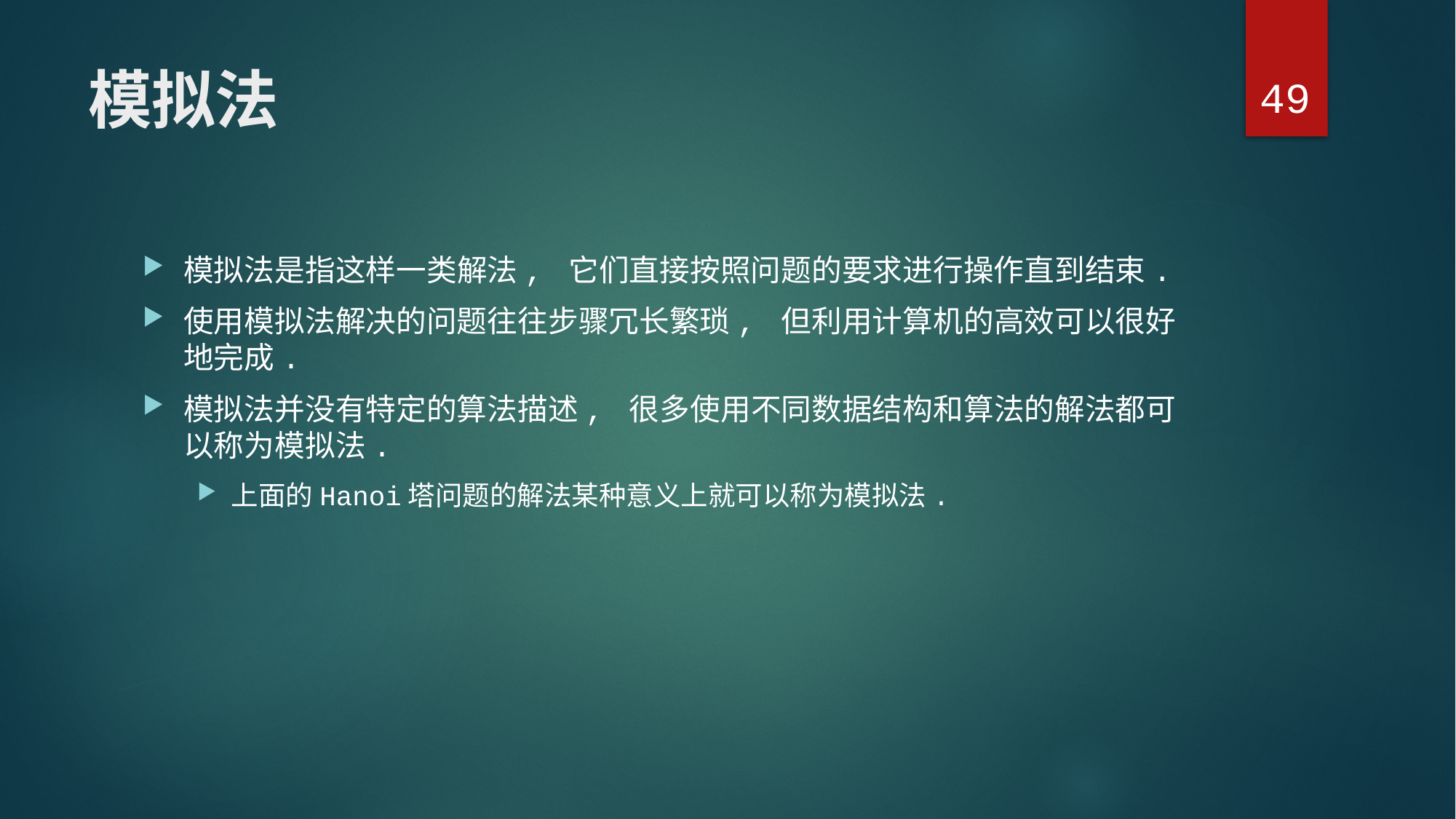

49
# 模拟法
模拟法是指这样一类解法, 它们直接按照问题的要求进行操作直到结束.
使用模拟法解决的问题往往步骤冗长繁琐, 但利用计算机的高效可以很好地完成.
模拟法并没有特定的算法描述, 很多使用不同数据结构和算法的解法都可以称为模拟法.
上面的Hanoi塔问题的解法某种意义上就可以称为模拟法.